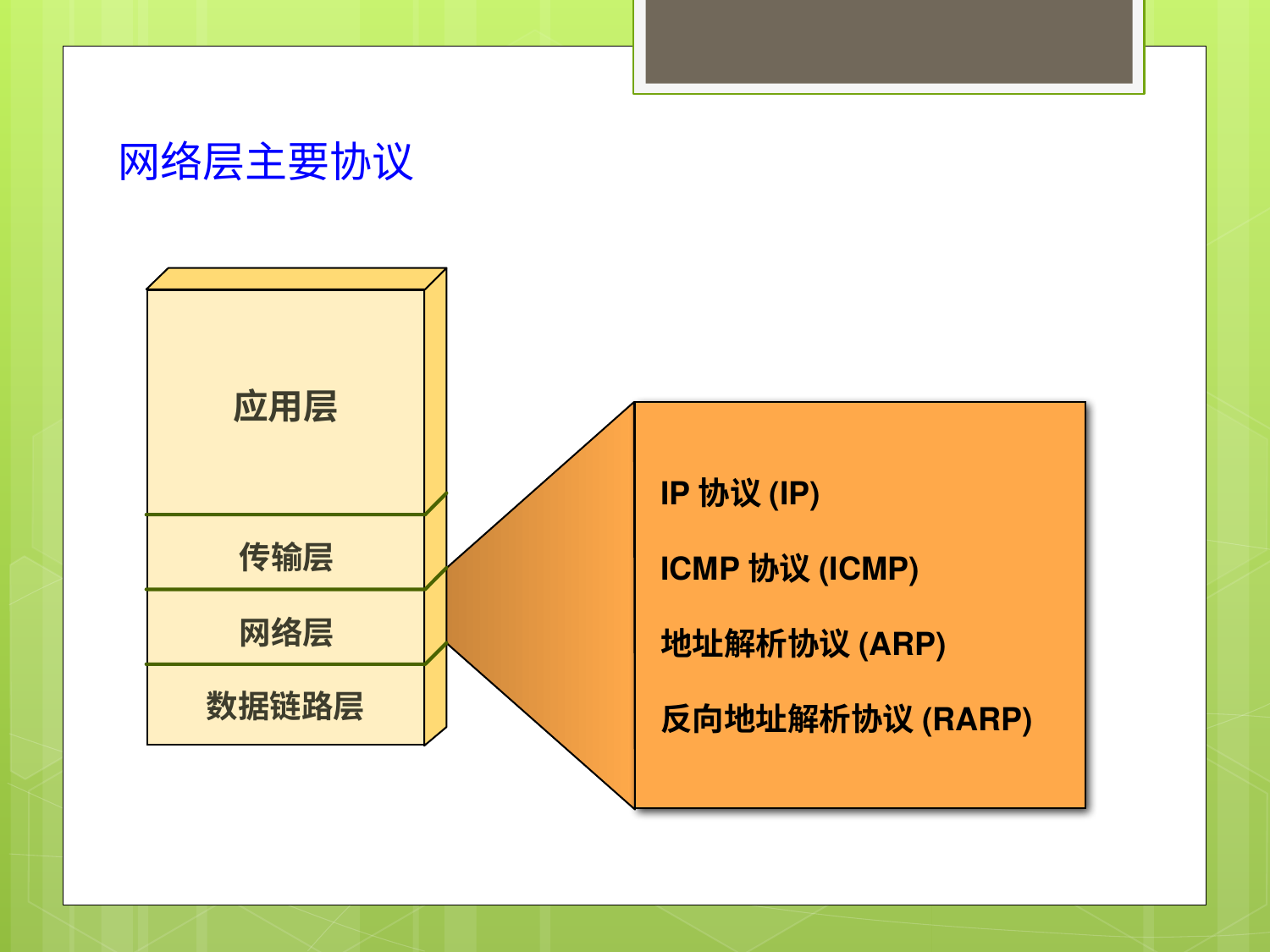

# 网络层主要协议

应用层

传输层

网络层

数据链路层

IP协议(IP)

ICMP协议(ICMP)

地址解析协议(ARP)

反向地址解析协议(RARP)